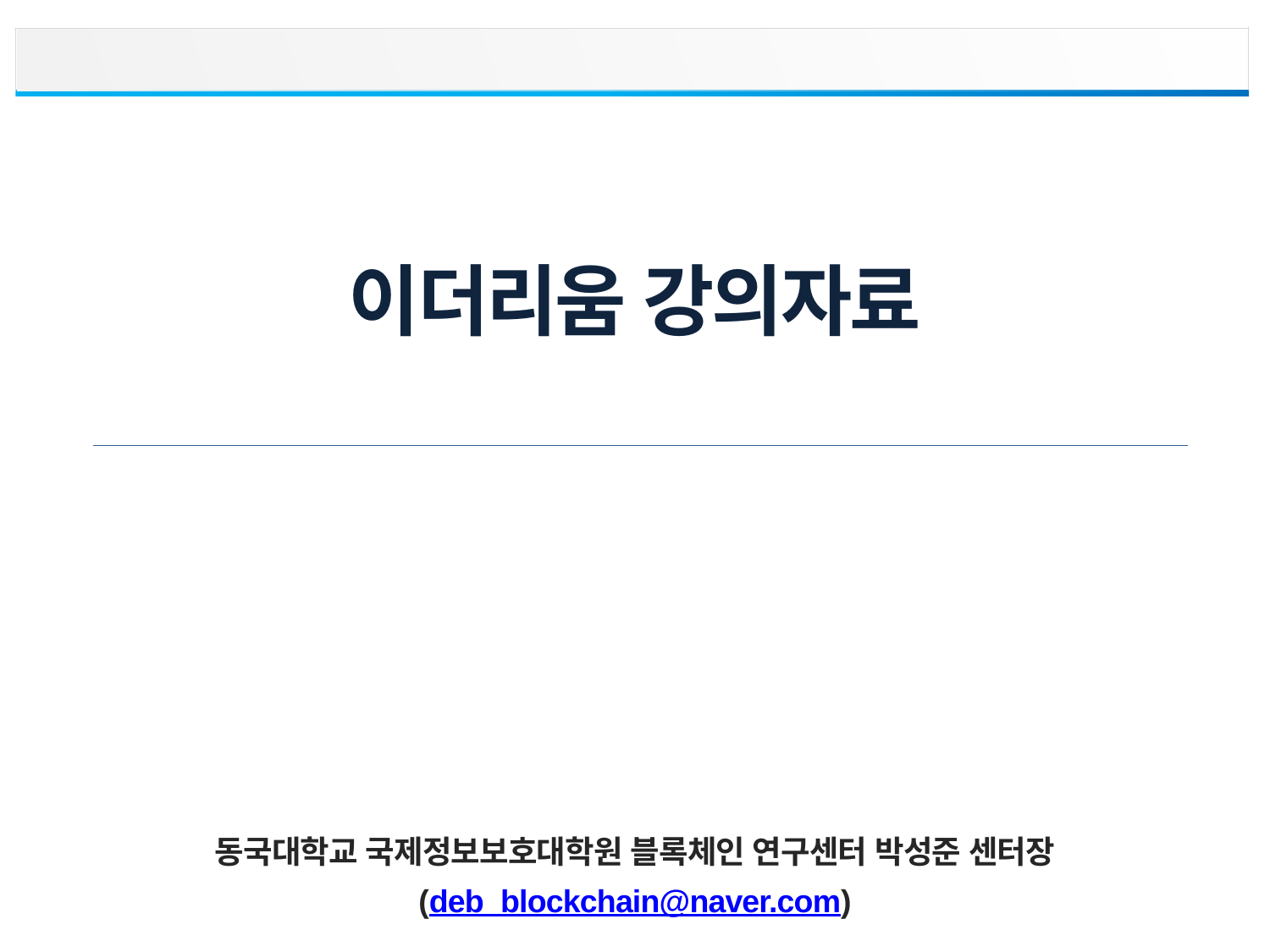

이더리움 강의자료

동국대학교 국제정보보호대학원 블록체인 연구센터 박성준 센터장
(deb_blockchain@naver.com)